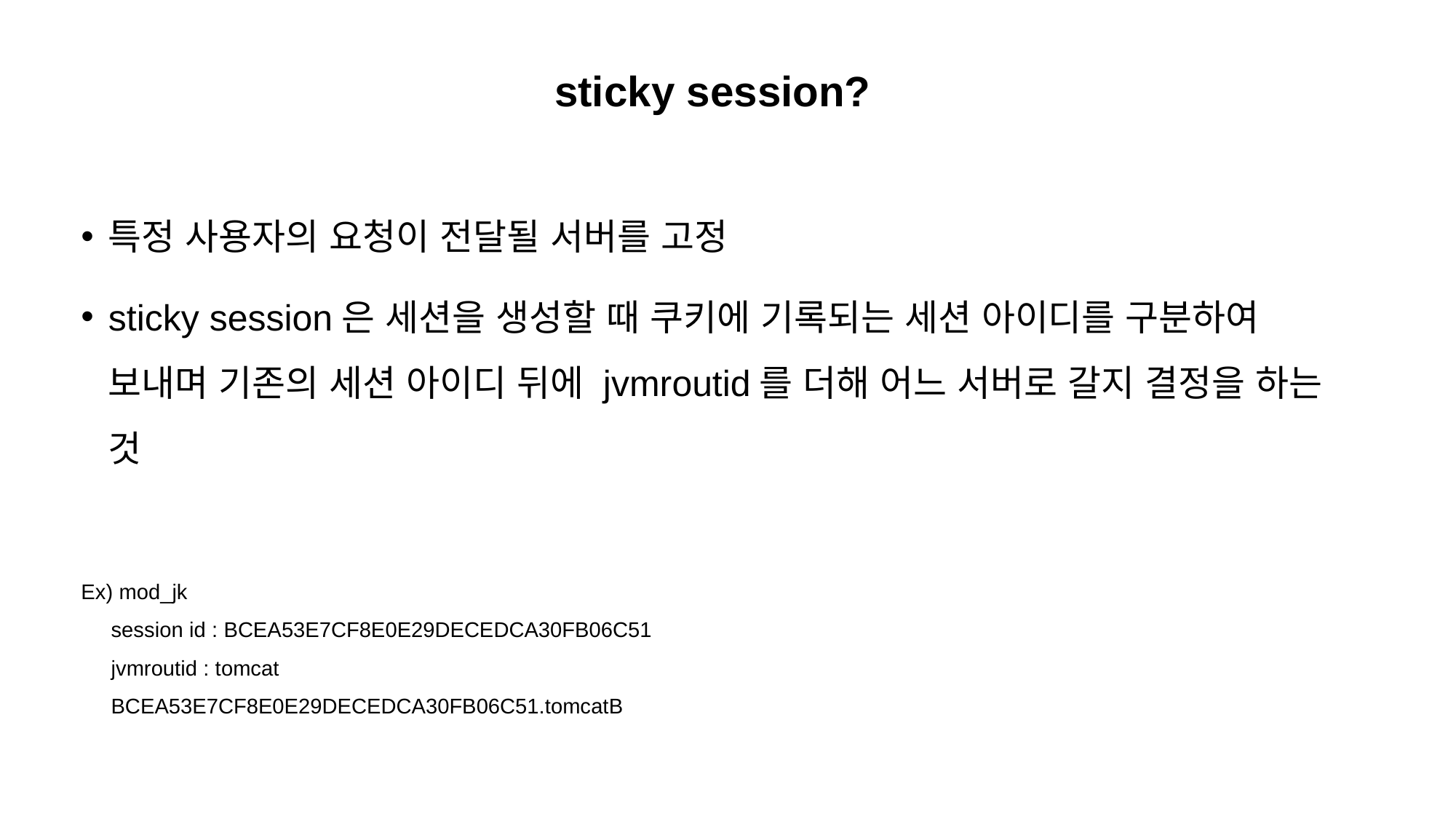

sticky session?

특정 사용자의 요청이 전달될 서버를 고정
sticky session은 세션을 생성할 때 쿠키에 기록되는 세션 아이디를 구분하여 보내며 기존의 세션 아이디 뒤에 jvmroutid를 더해 어느 서버로 갈지 결정을 하는 것

Ex) mod_jk
     session id : BCEA53E7CF8E0E29DECEDCA30FB06C51
     jvmroutid : tomcat
     BCEA53E7CF8E0E29DECEDCA30FB06C51.tomcatB